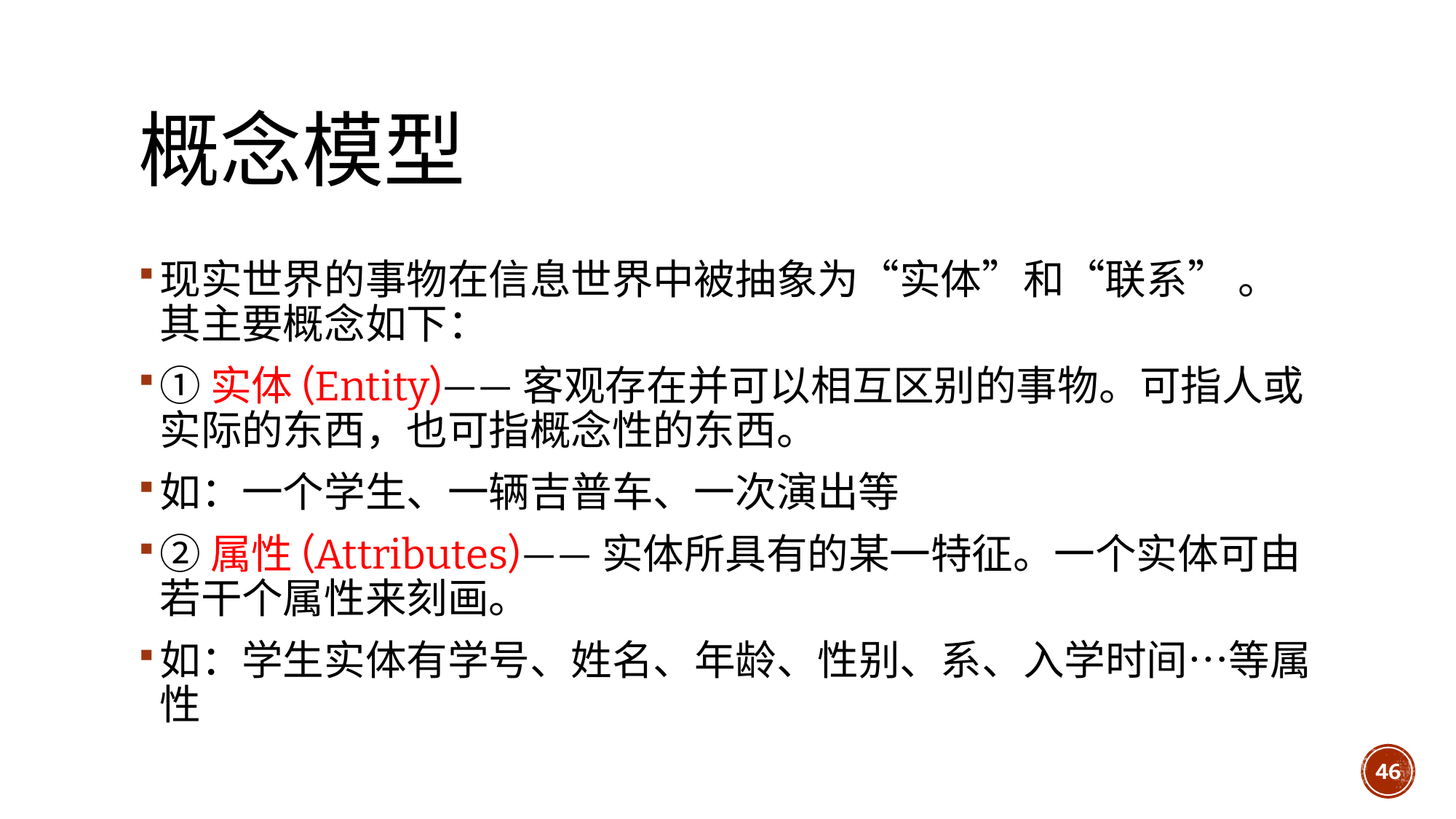

# 概念模型
现实世界的事物在信息世界中被抽象为“实体”和“联系” 。其主要概念如下：
①实体(Entity)——客观存在并可以相互区别的事物。可指人或实际的东西，也可指概念性的东西。
如：一个学生、一辆吉普车、一次演出等
②属性(Attributes)——实体所具有的某一特征。一个实体可由若干个属性来刻画。
如：学生实体有学号、姓名、年龄、性别、系、入学时间…等属性

46